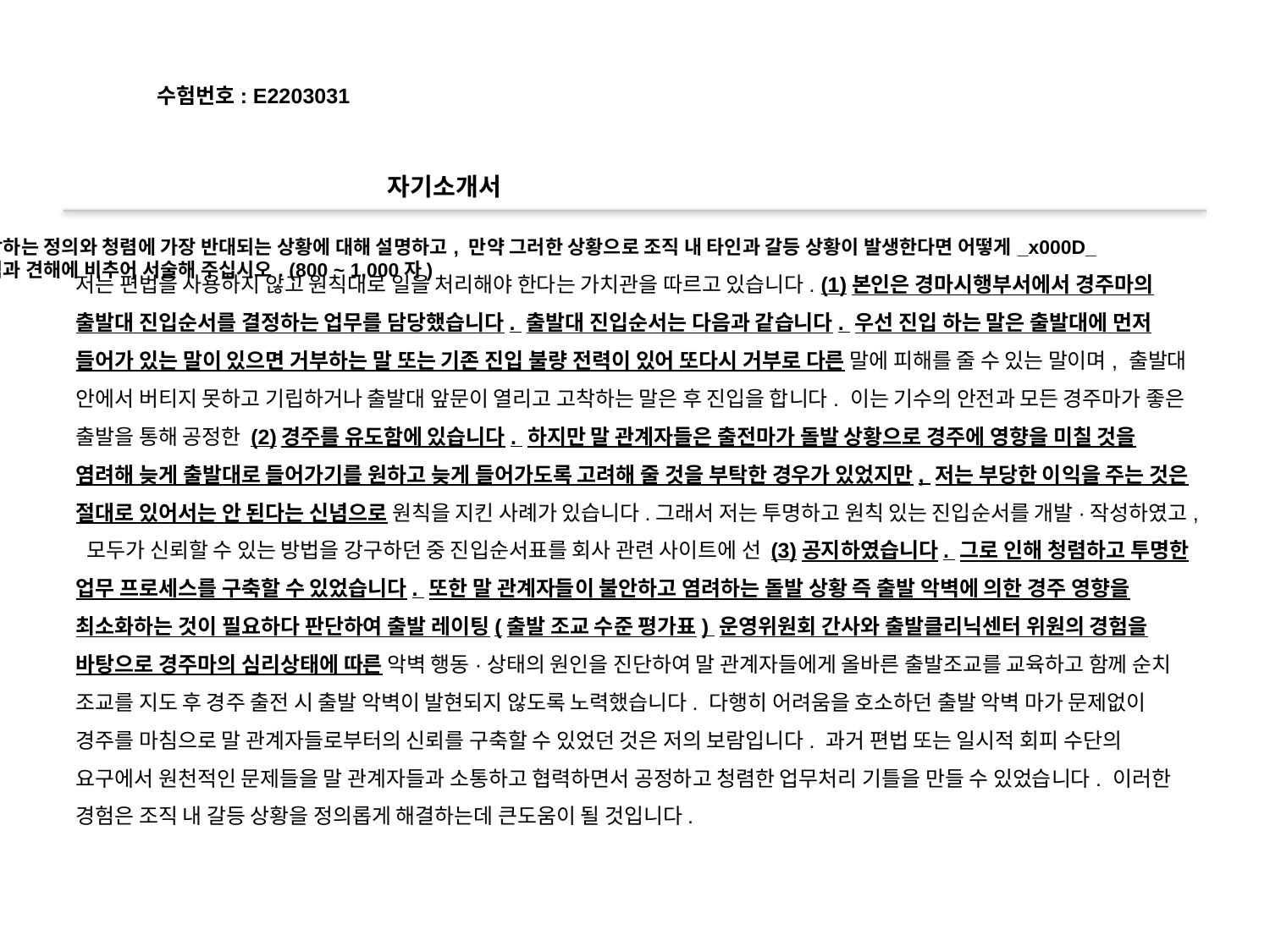

수험번호: E2203031
#

자기소개서

조직 생활에서 본인이 생각하는 정의와 청렴에 가장 반대되는 상황에 대해 설명하고, 만약 그러한 상황으로 조직 내 타인과 갈등 상황이 발생한다면 어떻게_x000D_
대처할 것인지 본인의 경험과 견해에 비추어 서술해 주십시오. (800 ~ 1,000자)

저는 편법을 사용하지 않고 원칙대로 일을 처리해야 한다는 가치관을 따르고 있습니다. (1)본인은 경마시행부서에서 경주마의 출발대 진입순서를 결정하는 업무를 담당했습니다. 출발대 진입순서는 다음과 같습니다. 우선 진입 하는 말은 출발대에 먼저 들어가 있는 말이 있으면 거부하는 말 또는 기존 진입 불량 전력이 있어 또다시 거부로 다른 말에 피해를 줄 수 있는 말이며, 출발대 안에서 버티지 못하고 기립하거나 출발대 앞문이 열리고 고착하는 말은 후 진입을 합니다. 이는 기수의 안전과 모든 경주마가 좋은 출발을 통해 공정한 (2)경주를 유도함에 있습니다. 하지만 말 관계자들은 출전마가 돌발 상황으로 경주에 영향을 미칠 것을 염려해 늦게 출발대로 들어가기를 원하고 늦게 들어가도록 고려해 줄 것을 부탁한 경우가 있었지만, 저는 부당한 이익을 주는 것은 절대로 있어서는 안 된다는 신념으로 원칙을 지킨 사례가 있습니다.그래서 저는 투명하고 원칙 있는 진입순서를 개발·작성하였고, 모두가 신뢰할 수 있는 방법을 강구하던 중 진입순서표를 회사 관련 사이트에 선 (3)공지하였습니다. 그로 인해 청렴하고 투명한 업무 프로세스를 구축할 수 있었습니다. 또한 말 관계자들이 불안하고 염려하는 돌발 상황 즉 출발 악벽에 의한 경주 영향을 최소화하는 것이 필요하다 판단하여 출발 레이팅(출발 조교 수준 평가표) 운영위원회 간사와 출발클리닉센터 위원의 경험을 바탕으로 경주마의 심리상태에 따른 악벽 행동·상태의 원인을 진단하여 말 관계자들에게 올바른 출발조교를 교육하고 함께 순치 조교를 지도 후 경주 출전 시 출발 악벽이 발현되지 않도록 노력했습니다. 다행히 어려움을 호소하던 출발 악벽 마가 문제없이 경주를 마침으로 말 관계자들로부터의 신뢰를 구축할 수 있었던 것은 저의 보람입니다. 과거 편법 또는 일시적 회피 수단의 요구에서 원천적인 문제들을 말 관계자들과 소통하고 협력하면서 공정하고 청렴한 업무처리 기틀을 만들 수 있었습니다. 이러한 경험은 조직 내 갈등 상황을 정의롭게 해결하는데 큰도움이 될 것입니다.

자기소개서 기반 면접 질문 제안

(1) 출발대 진입순서 결정 시 중요하게 고려해야 할 사항은 무엇인가요?
(2) 투명하고 공정한 업무 프로세스를 구축하기 위해 어떤 방법을 사용했나요?
(3) 출발 레이팅 운영 기준을 설정하는 데 있어 중요한 요소는 무엇입니까?